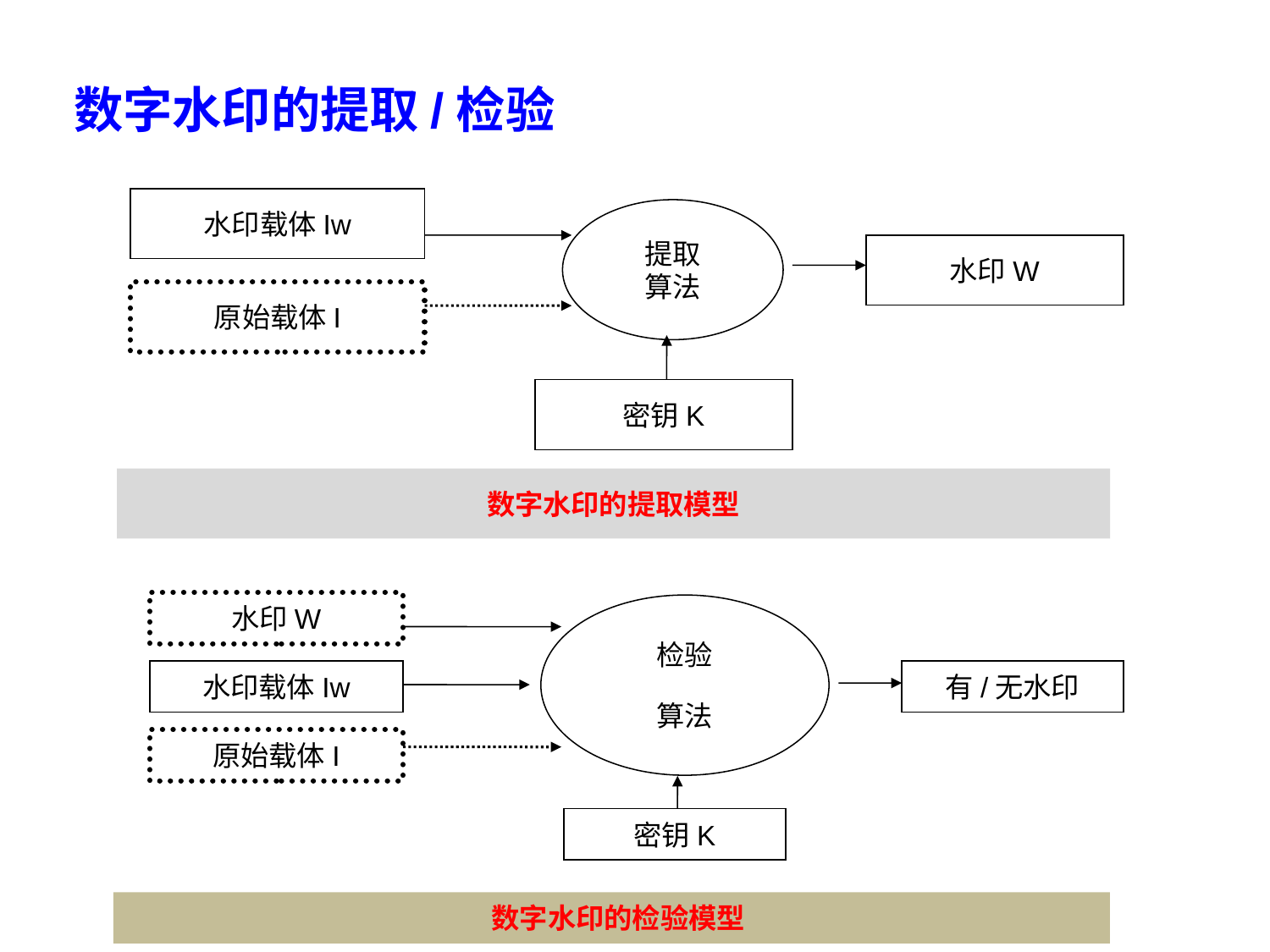

数字水印的提取/检验
水印载体Iw
提取
算法

水印W

原始载体I

密钥K
数字水印的提取模型
水印W
检验
算法

水印载体Iw
有/无水印

原始载体I

密钥K
 数字水印的检验模型